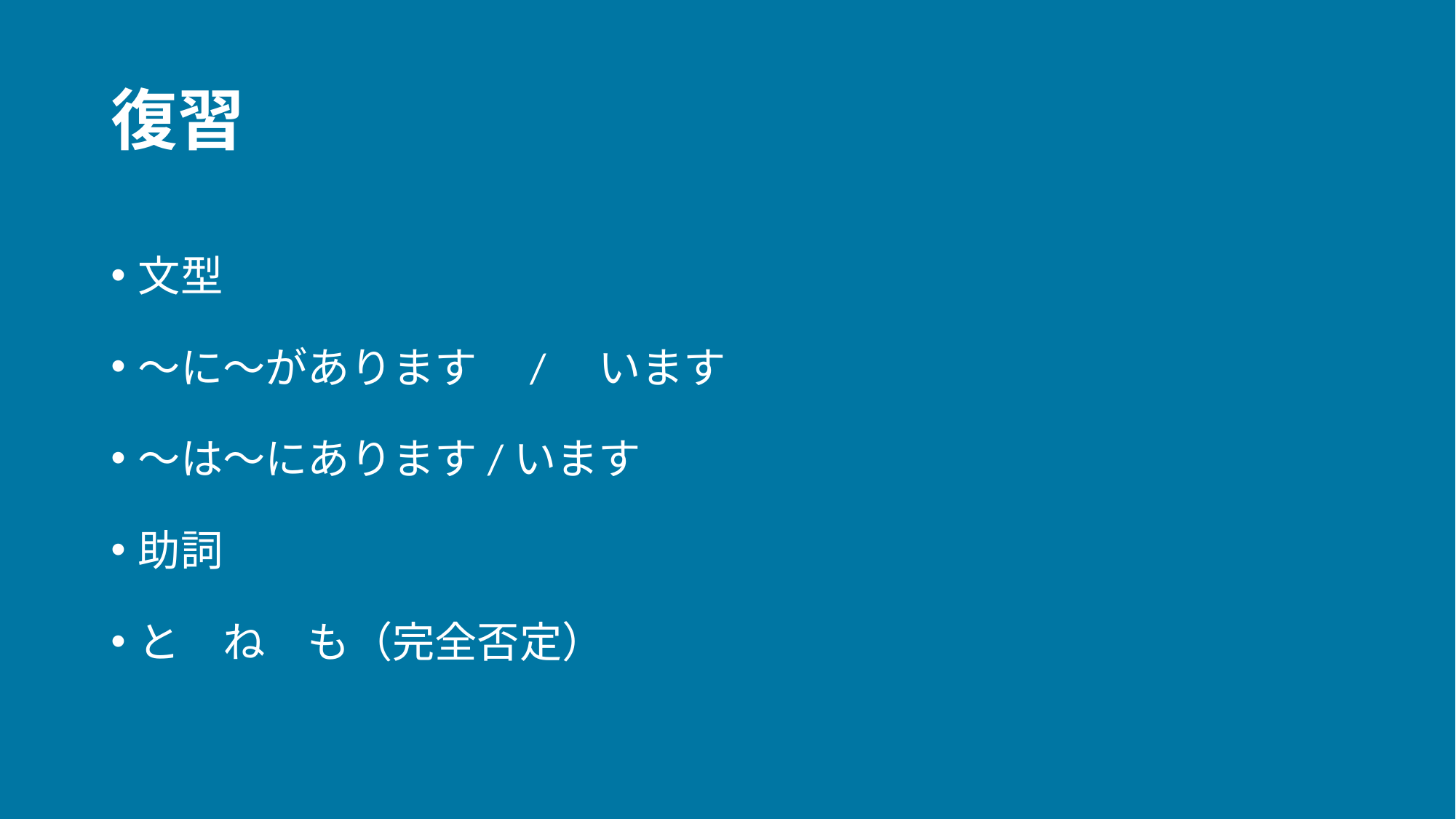

# 復習
文型
～に～があります　/　います
～は～にあります/います
助詞
と　ね　も（完全否定）